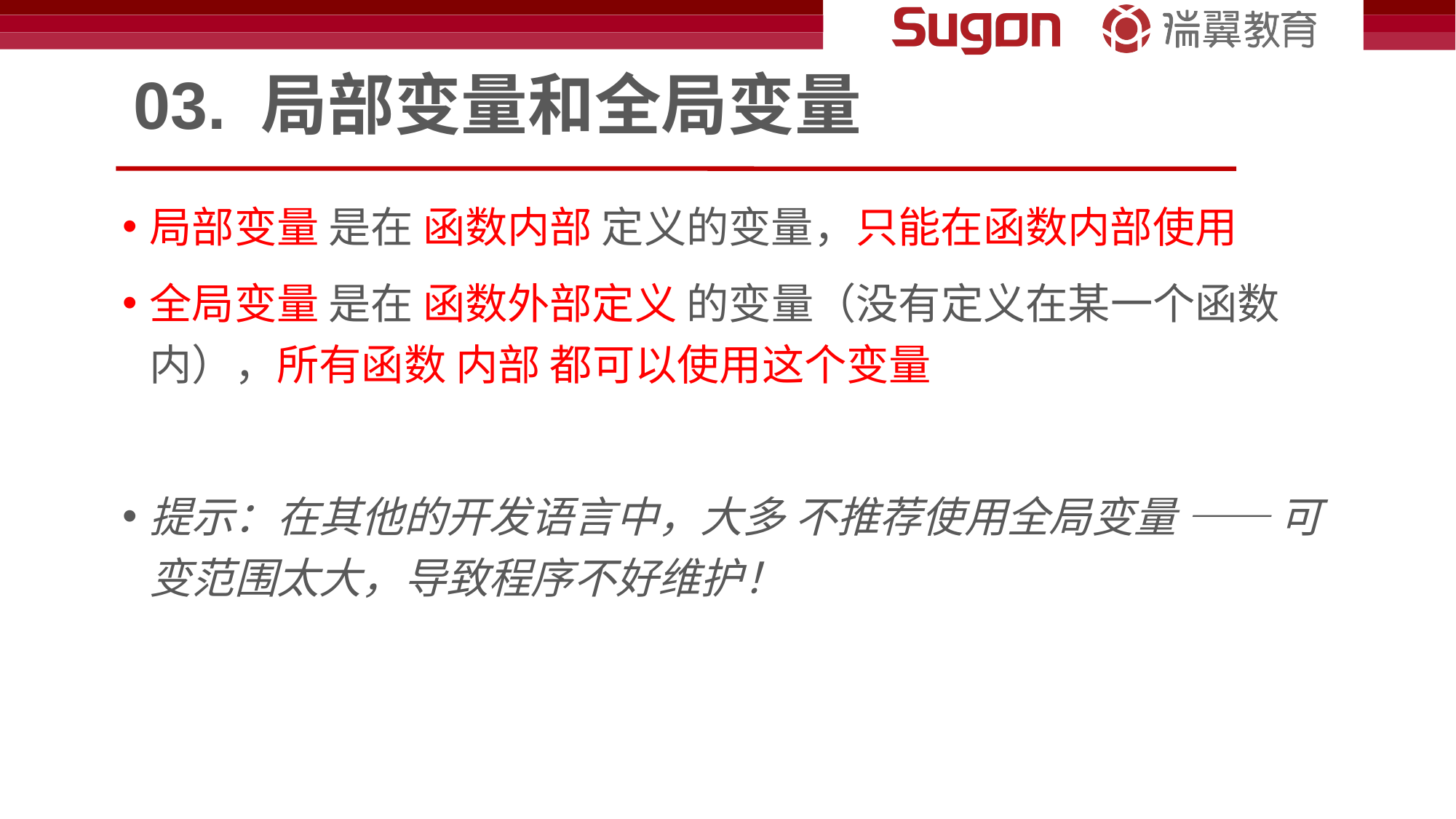

# 03. 局部变量和全局变量
局部变量 是在 函数内部 定义的变量，只能在函数内部使用
全局变量 是在 函数外部定义 的变量（没有定义在某一个函数内），所有函数 内部 都可以使用这个变量

提示：在其他的开发语言中，大多 不推荐使用全局变量 —— 可变范围太大，导致程序不好维护！